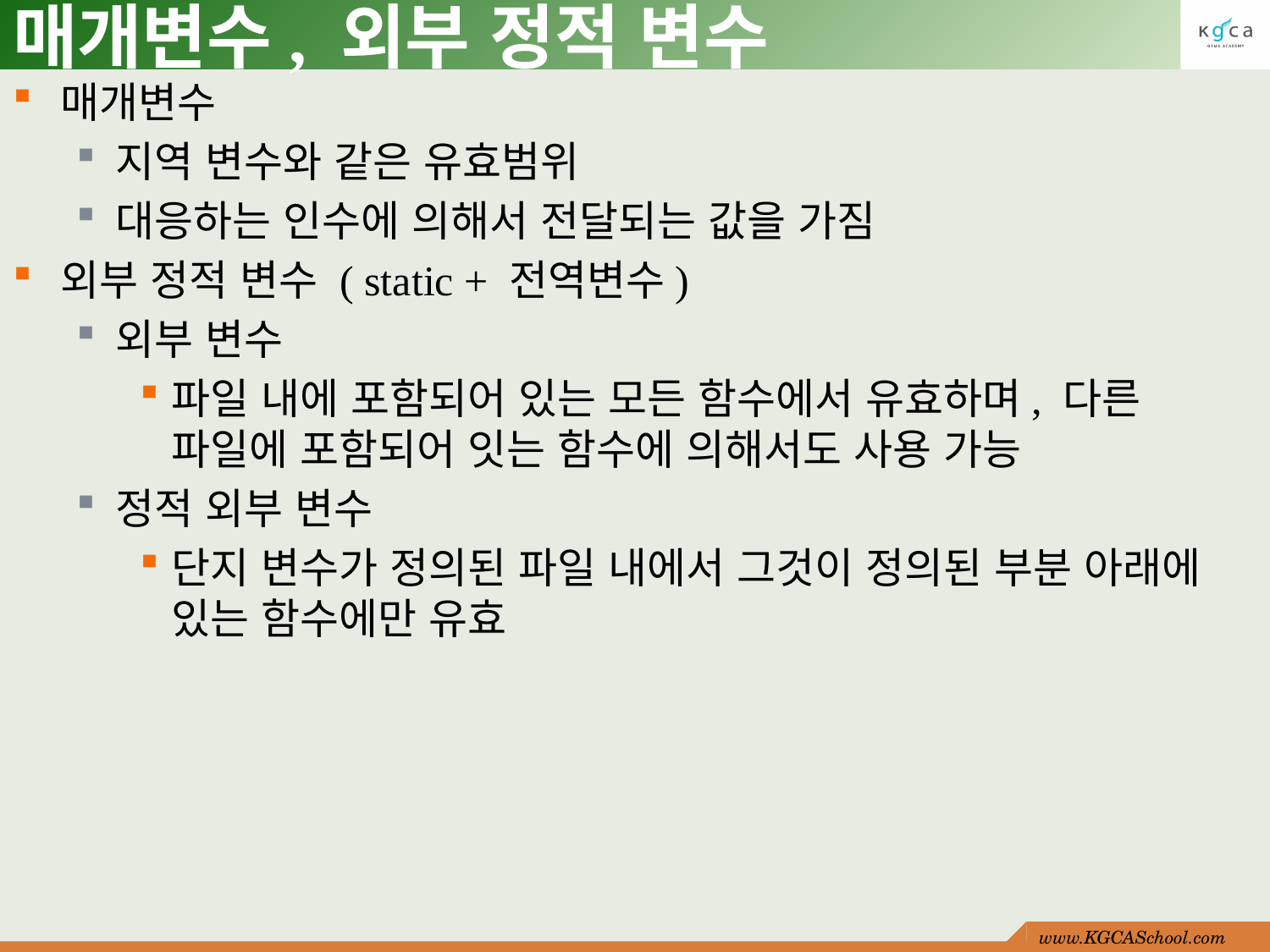

# 매개변수, 외부 정적 변수
매개변수
지역 변수와 같은 유효범위
대응하는 인수에 의해서 전달되는 값을 가짐
외부 정적 변수 ( static + 전역변수)
외부 변수
파일 내에 포함되어 있는 모든 함수에서 유효하며, 다른 파일에 포함되어 잇는 함수에 의해서도 사용 가능
정적 외부 변수
단지 변수가 정의된 파일 내에서 그것이 정의된 부분 아래에 있는 함수에만 유효